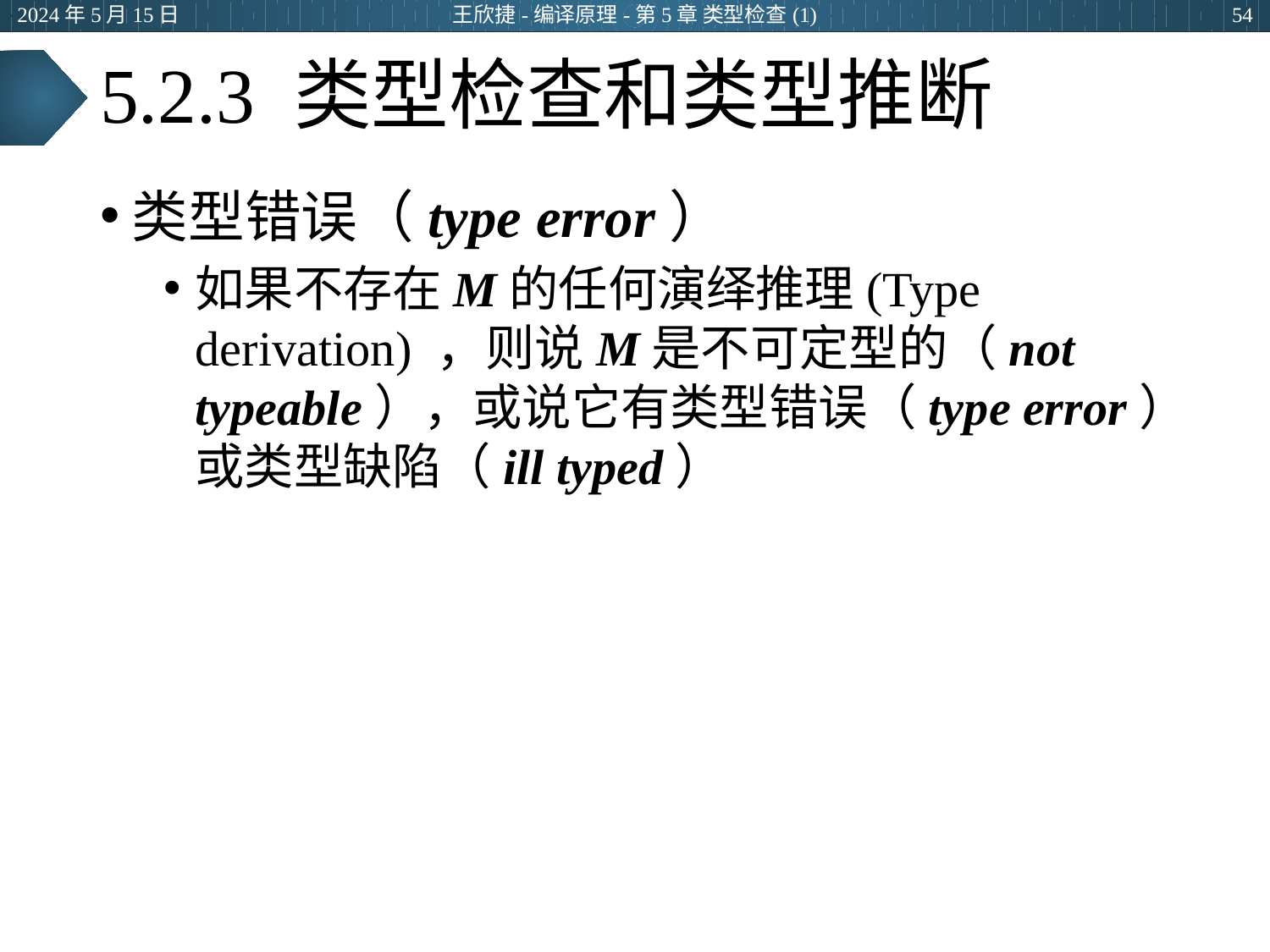

2024年5月15日
王欣捷-编译原理-第5章 类型检查(1)
54
# 5.2.3 类型检查和类型推断
类型错误（type error）
如果不存在M的任何演绎推理(Type derivation) ，则说M是不可定型的（not typeable），或说它有类型错误（type error）或类型缺陷（ill typed）